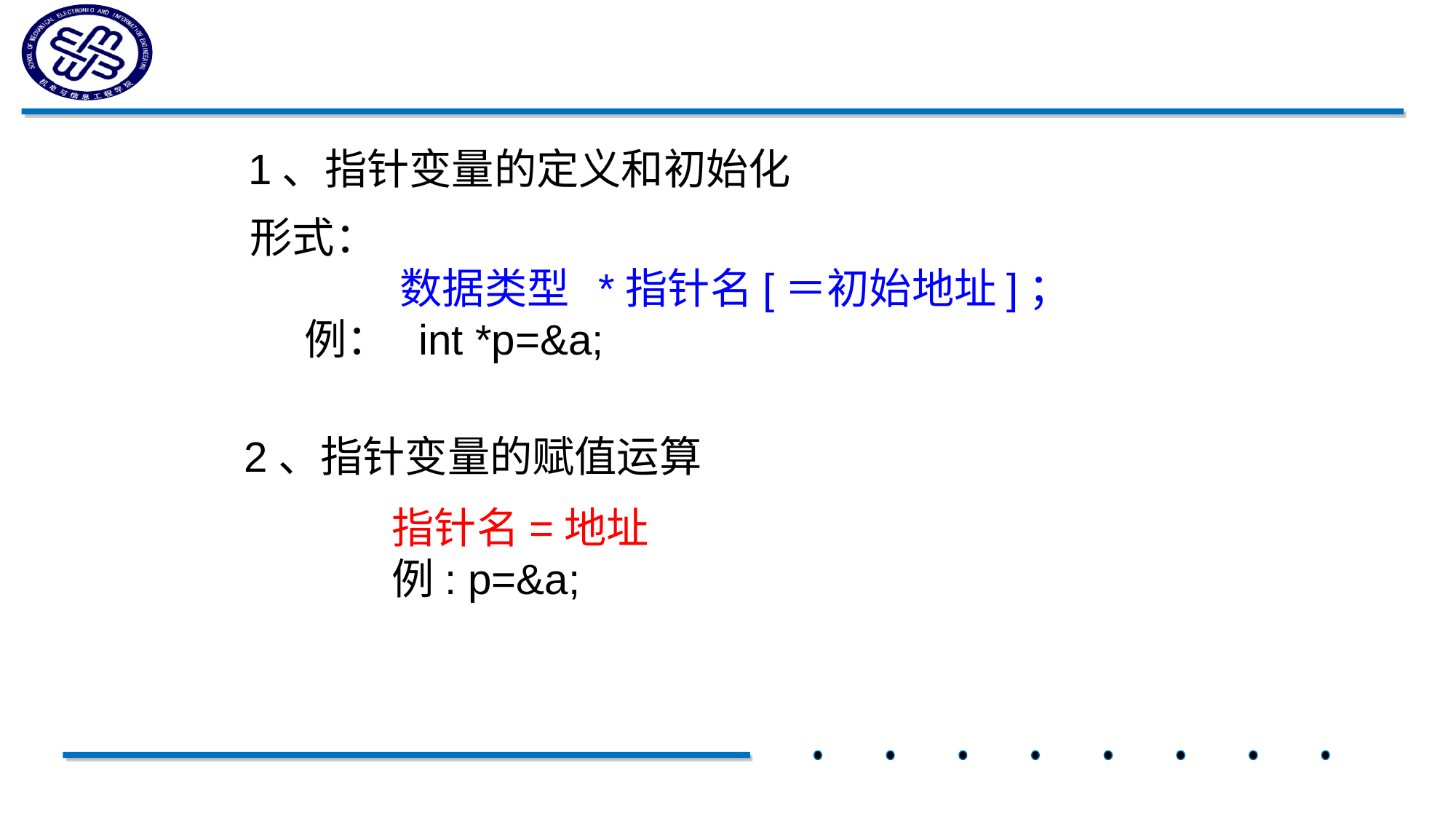

1、指针变量的定义和初始化
形式：
         数据类型  *指针名[＝初始地址]；
例：  int *p=&a;
2、指针变量的赋值运算
指针名=地址
例: p=&a;